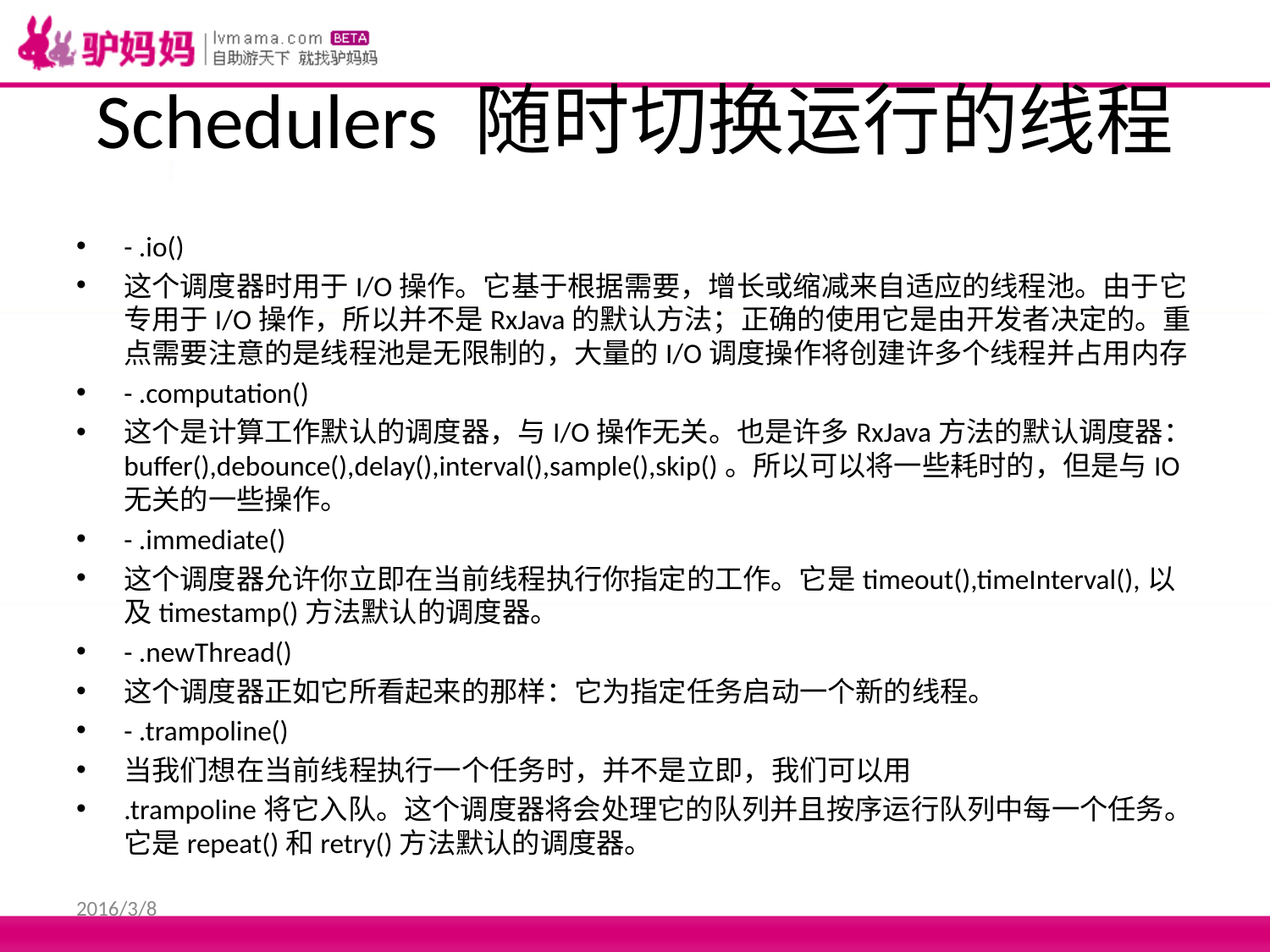

# Schedulers 随时切换运行的线程
- .io()
这个调度器时用于I/O操作。它基于根据需要，增长或缩减来自适应的线程池。由于它专用于I/O操作，所以并不是RxJava的默认方法；正确的使用它是由开发者决定的。重点需要注意的是线程池是无限制的，大量的I/O调度操作将创建许多个线程并占用内存
- .computation()
这个是计算工作默认的调度器，与I/O操作无关。也是许多RxJava方法的默认调度器：buffer(),debounce(),delay(),interval(),sample(),skip()。所以可以将一些耗时的，但是与IO无关的一些操作。
- .immediate()
这个调度器允许你立即在当前线程执行你指定的工作。它是timeout(),timeInterval(),以及timestamp()方法默认的调度器。
- .newThread()
这个调度器正如它所看起来的那样：它为指定任务启动一个新的线程。
- .trampoline()
当我们想在当前线程执行一个任务时，并不是立即，我们可以用
.trampoline将它入队。这个调度器将会处理它的队列并且按序运行队列中每一个任务。它是repeat()和retry()方法默认的调度器。
2016/3/8